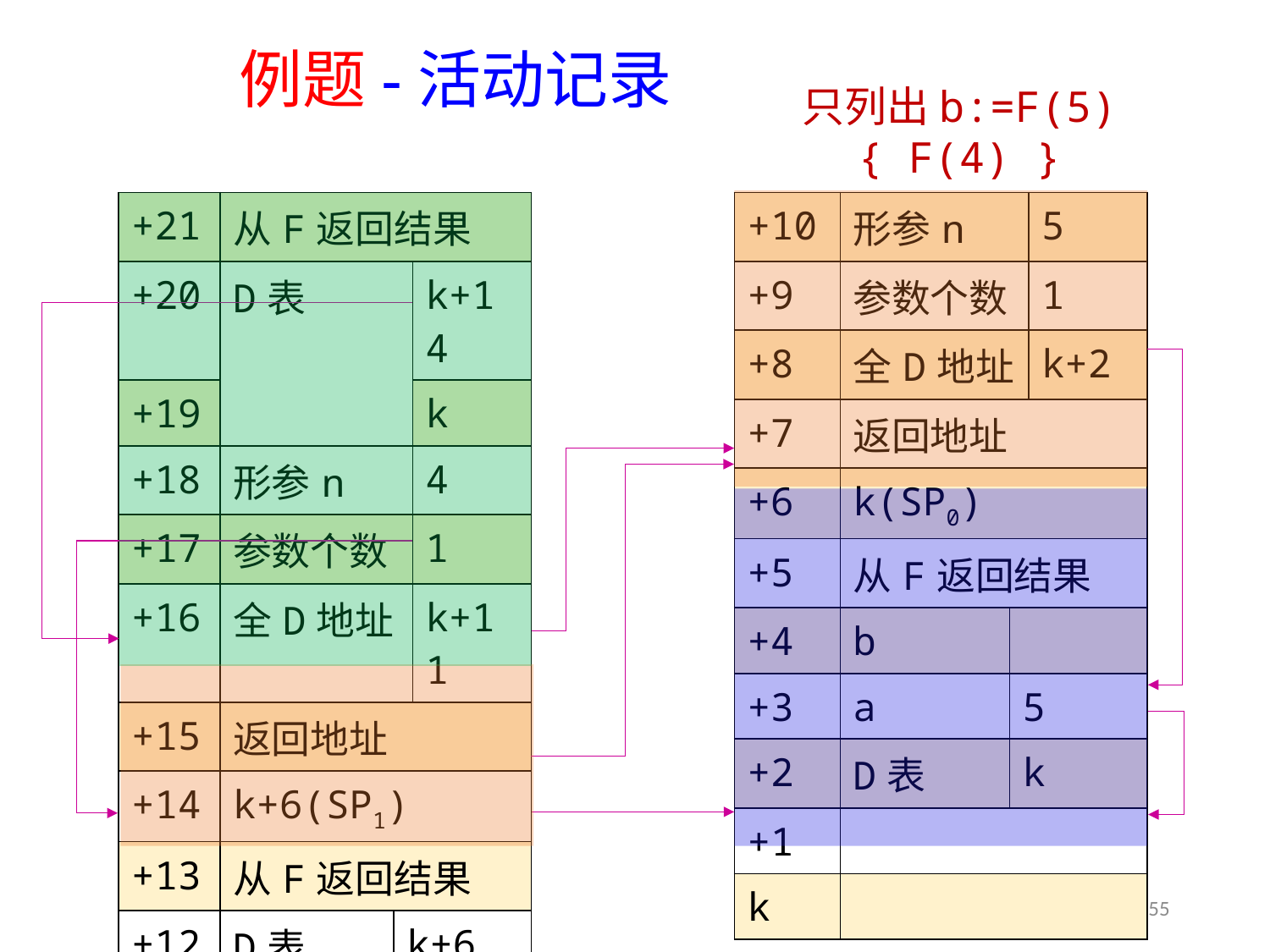

# 例题-活动记录
只列出b:=F(5){ F(4) }

| +21 | 从F返回结果 |  |  |
| --- | --- | --- | --- |
| +20 | D表 |  | k+14 |
| +19 |  |  | k |
| +18 | 形参n |  | 4 |
| +17 | 参数个数 |  | 1 |
| +16 | 全D地址 |  | k+11 |
| +15 | 返回地址 |  |  |
| +14 | k+6(SP1) |  |  |
| +13 | 从F返回结果 |  |  |
| +12 | D表 | k+6 |  |
| +11 |  | k |  |
| +10 | 形参n |  | 5 |
| --- | --- | --- | --- |
| +9 | 参数个数 |  | 1 |
| +8 | 全D地址 |  | k+2 |
| +7 | 返回地址 |  |  |
| +6 | k(SP0) |  |  |
| +5 | 从F返回结果 |  |  |
| +4 | b |  |  |
| +3 | a | 5 |  |
| +2 | D表 | k |  |
| +1 |  |  |  |
| k |  |  |  |

55